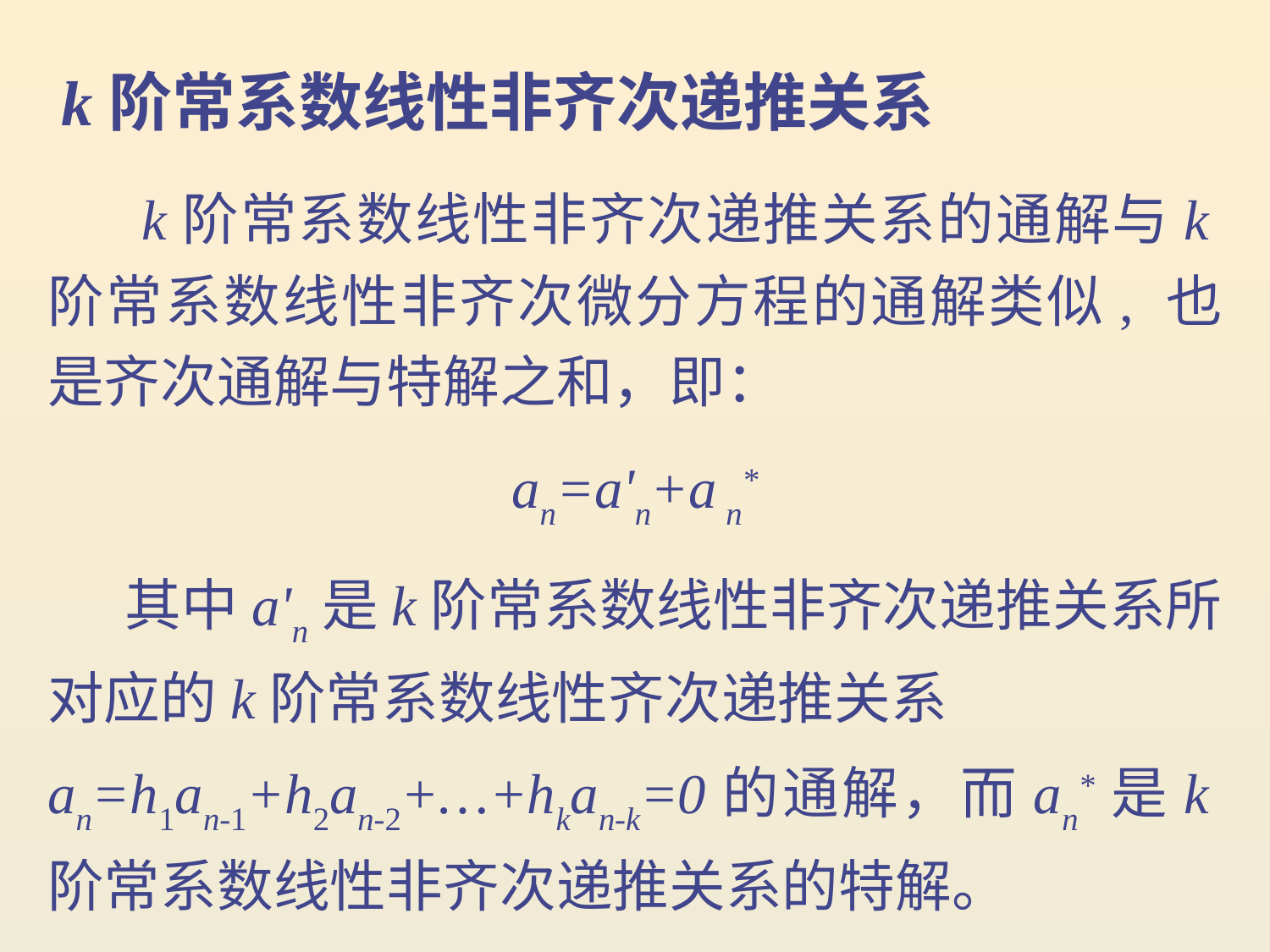

k阶常系数线性非齐次递推关系
      k阶常系数线性非齐次递推关系的通解与k阶常系数线性非齐次微分方程的通解类似, 也是齐次通解与特解之和，即：
an=a'n+a n*
     其中a'n是k阶常系数线性非齐次递推关系所对应的k阶常系数线性齐次递推关系
an=h1an-1+h2an-2+…+hkan-k=0的通解，而an*是k阶常系数线性非齐次递推关系的特解。